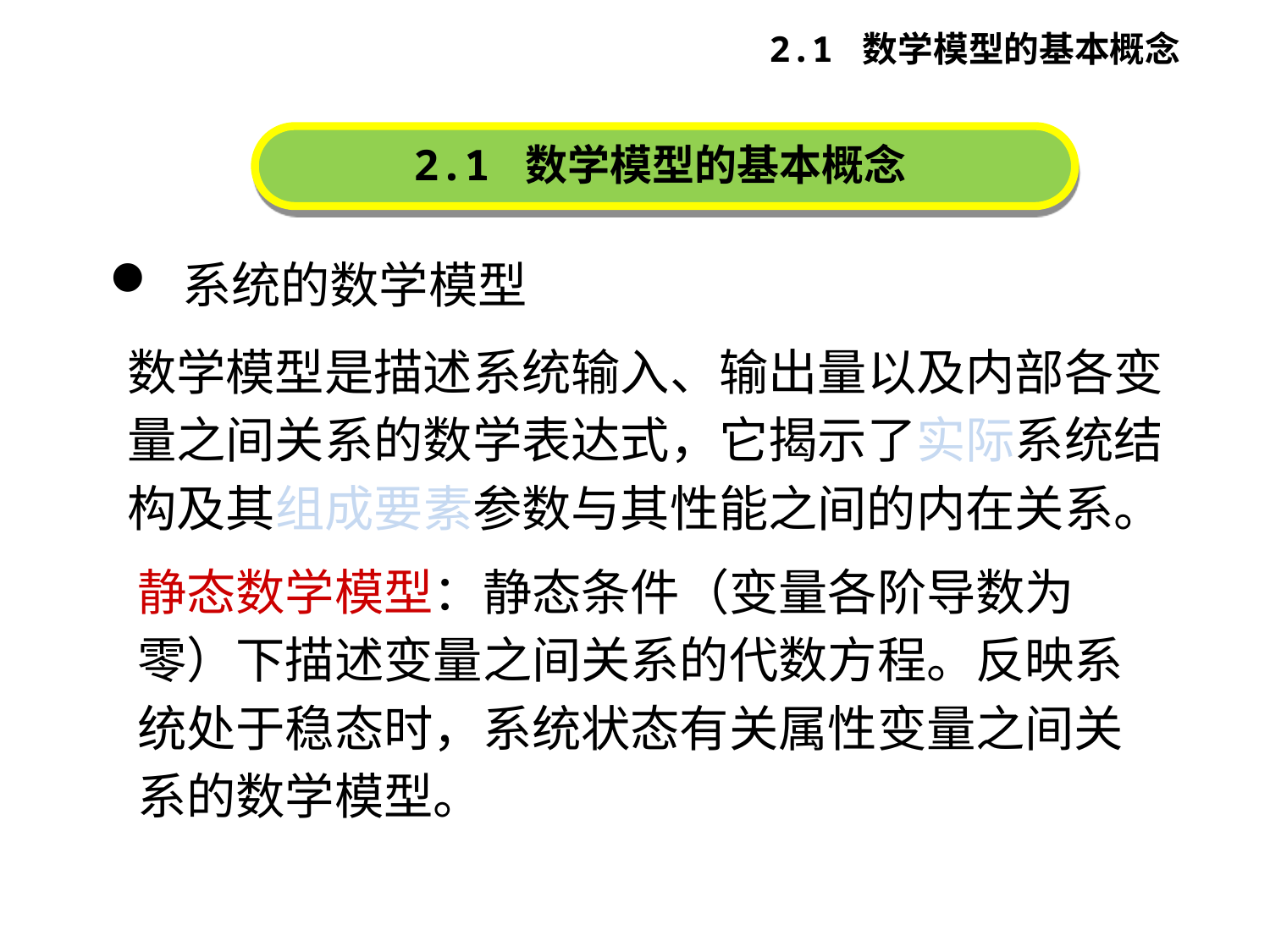

2.1 数学模型的基本概念

2.1 数学模型的基本概念
 系统的数学模型
数学模型是描述系统输入、输出量以及内部各变量之间关系的数学表达式，它揭示了实际系统结构及其组成要素参数与其性能之间的内在关系。
静态数学模型：静态条件（变量各阶导数为零）下描述变量之间关系的代数方程。反映系统处于稳态时，系统状态有关属性变量之间关系的数学模型。
192
6